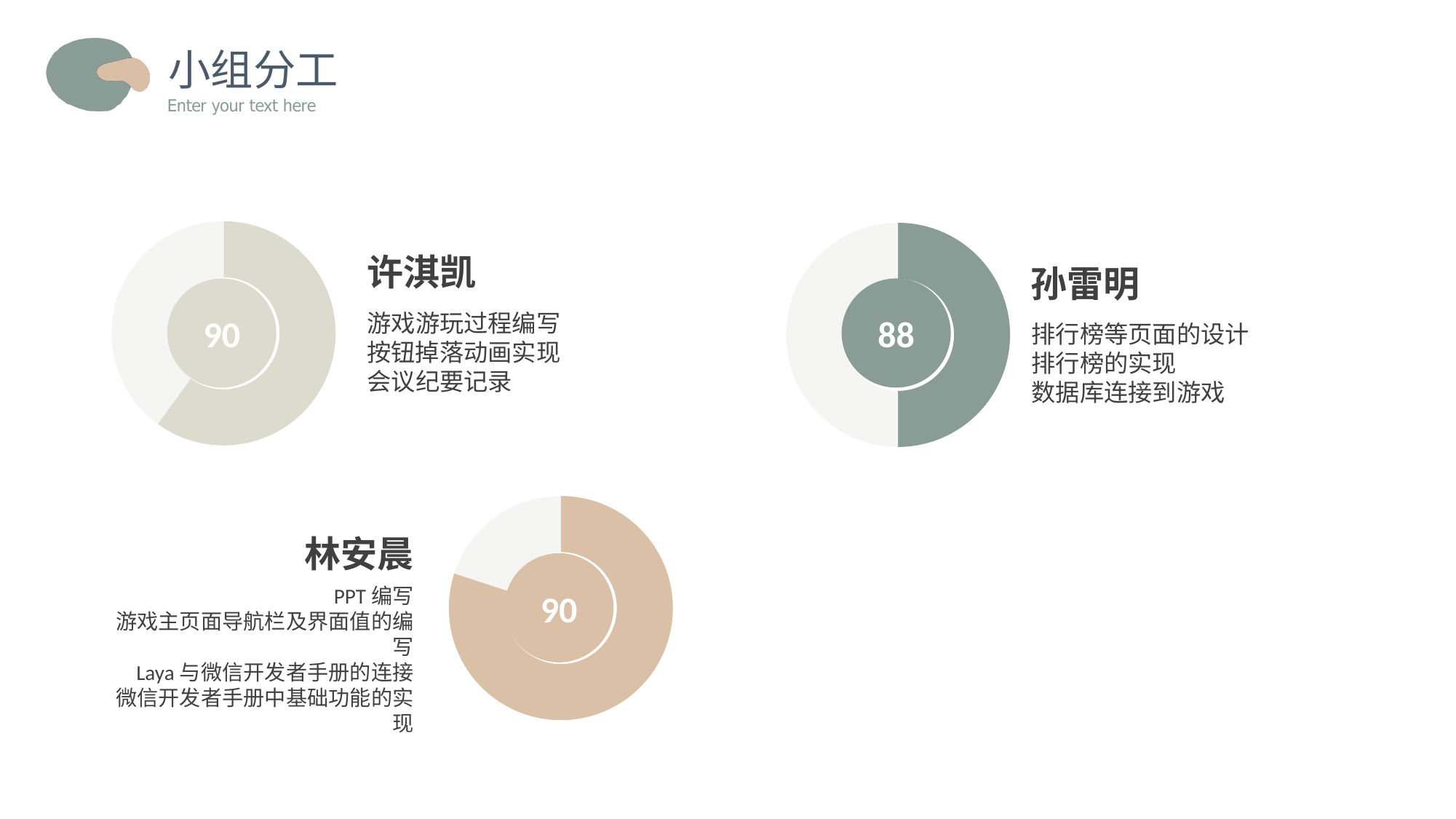

小组分工
Enter your text here

### Chart

| Category | Sales |
|---|---|
| 1st Qtr | 60.0 |
| 2nd Qtr | 40.0 |

### Chart

| Category | Sales |
|---|---|
| 1st Qtr | 50.0 |
| 2nd Qtr | 50.0 |
许淇凯
游戏游玩过程编写
按钮掉落动画实现
会议纪要记录
孙雷明
排行榜等页面的设计
排行榜的实现
数据库连接到游戏

90
88

### Chart

| Category | Sales |
|---|---|
| 1st Qtr | 80.0 |
| 2nd Qtr | 20.0 |
林安晨
PPT编写
游戏主页面导航栏及界面值的编写
Laya与微信开发者手册的连接
微信开发者手册中基础功能的实现

90
40%